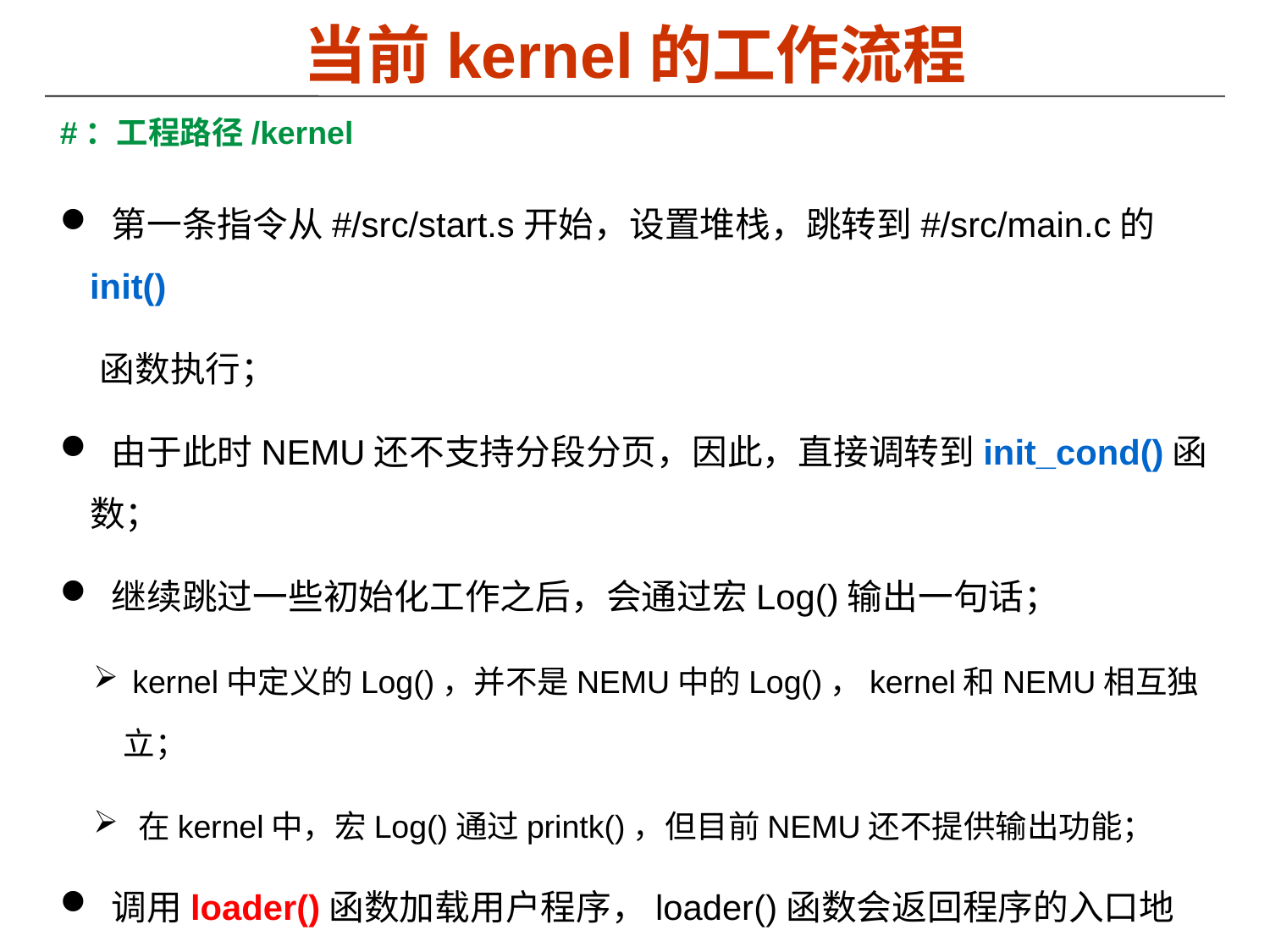

# 当前kernel的工作流程
#：工程路径/kernel
 第一条指令从#/src/start.s开始，设置堆栈，跳转到#/src/main.c的init()
    函数执行；
 由于此时NEMU还不支持分段分页，因此，直接调转到init_cond()函数；
 继续跳过一些初始化工作之后，会通过宏Log()输出一句话；
 kernel中定义的Log()，并不是NEMU中的Log()，kernel和NEMU相互独立；
 在kernel中，宏Log()通过printk()，但目前NEMU还不提供输出功能；
 调用loader()函数加载用户程序，loader()函数会返回程序的入口地址；
 调转到用户程序的入口地址开始执行。